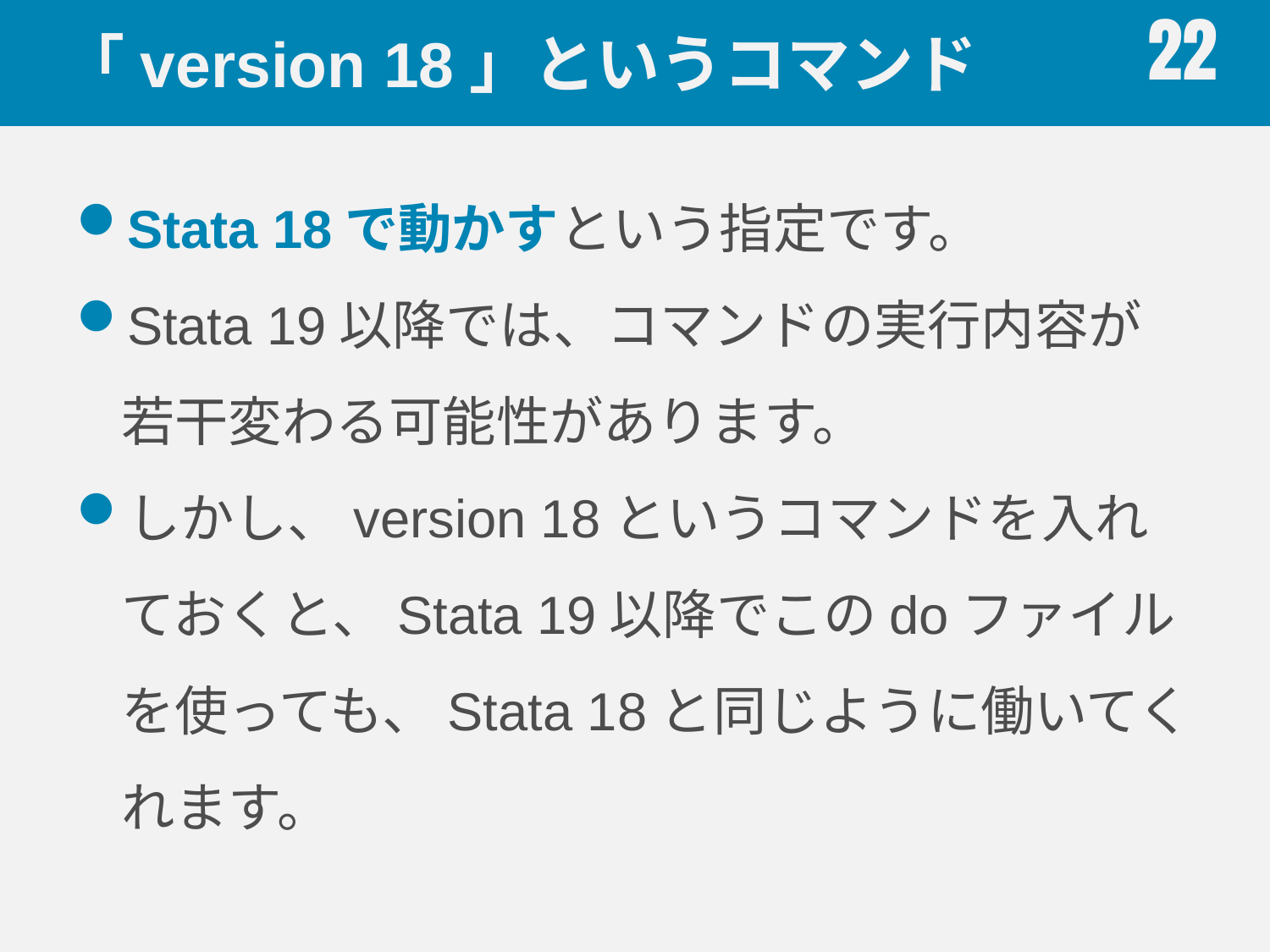

# 「version 18」というコマンド
 22
Stata 18で動かすという指定です。
Stata 19以降では、コマンドの実行内容が若干変わる可能性があります。
しかし、version 18というコマンドを入れておくと、Stata 19以降でこのdoファイルを使っても、Stata 18と同じように働いてくれます。